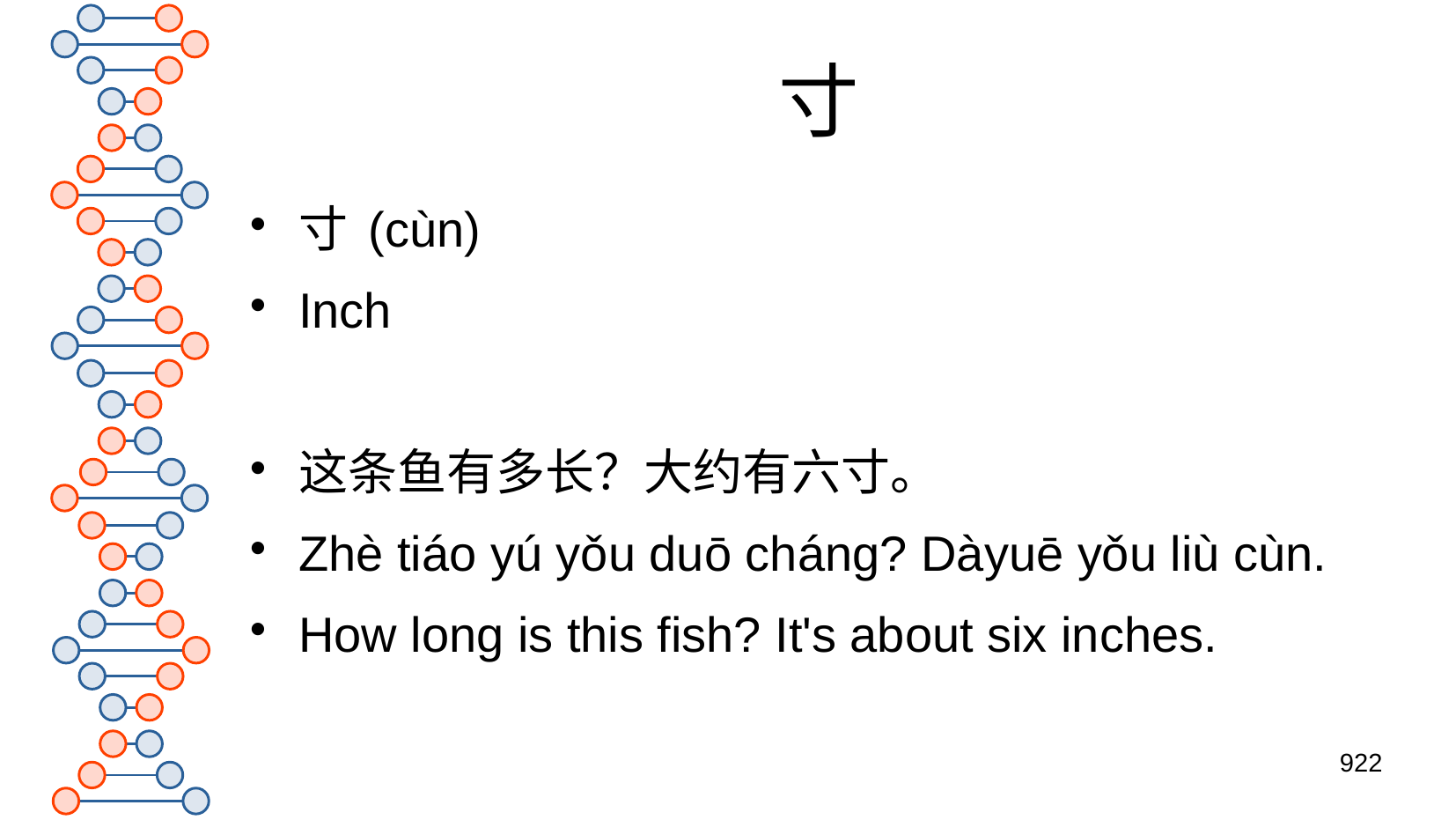

# 寸
寸 (cùn)
Inch

这条鱼有多长？大约有六寸。
Zhè tiáo yú yǒu duō cháng? Dàyuē yǒu liù cùn.
How long is this fish? It's about six inches.

922